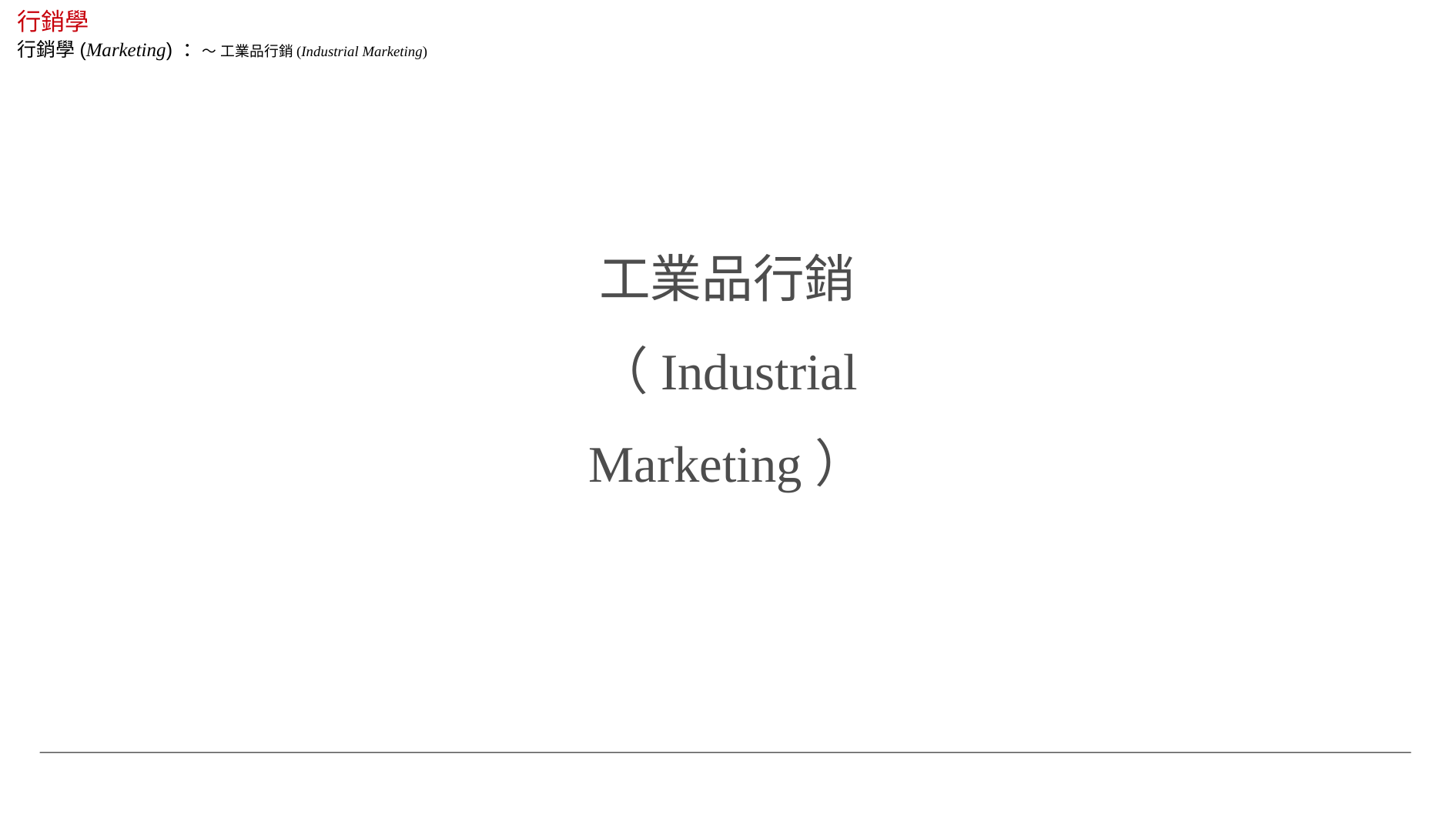

行銷學
行銷學(Marketing) ：～ 工業品行銷(Industrial Marketing)
工業品行銷（Industrial Marketing）